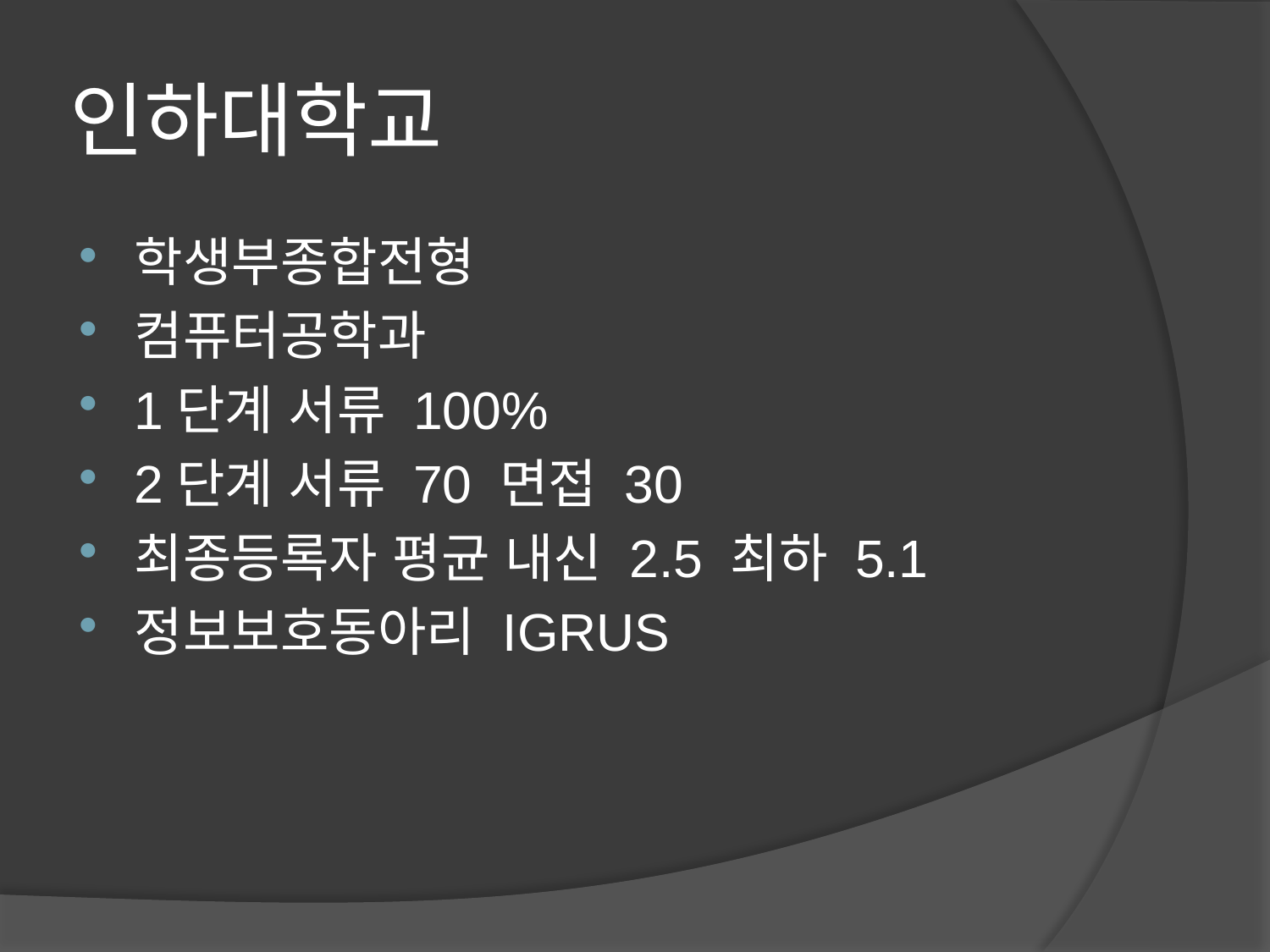

# 인하대학교
학생부종합전형
컴퓨터공학과
1단계 서류 100%
2단계 서류 70 면접 30
최종등록자 평균 내신 2.5 최하 5.1
정보보호동아리 IGRUS